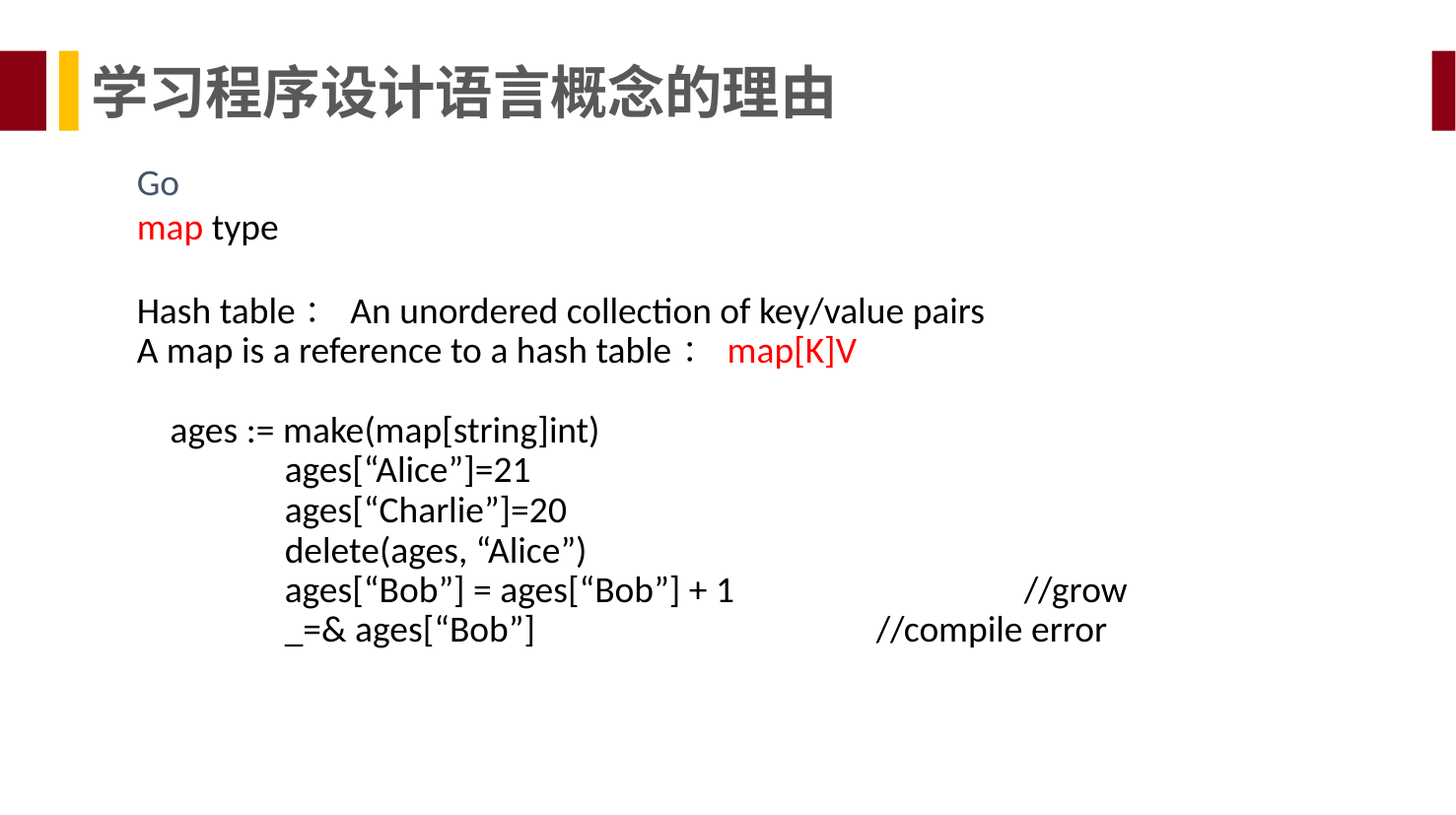

学习程序设计语言概念的理由
Go
map type

Hash table：An unordered collection of key/value pairs
A map is a reference to a hash table：map[K]V

    ages := make(map[string]int)
   	ages[“Alice”]=21
	ages[“Charlie”]=20
	delete(ages, “Alice”)
	ages[“Bob”] = ages[“Bob”] + 1		//grow
	_=& ages[“Bob”] 			//compile error